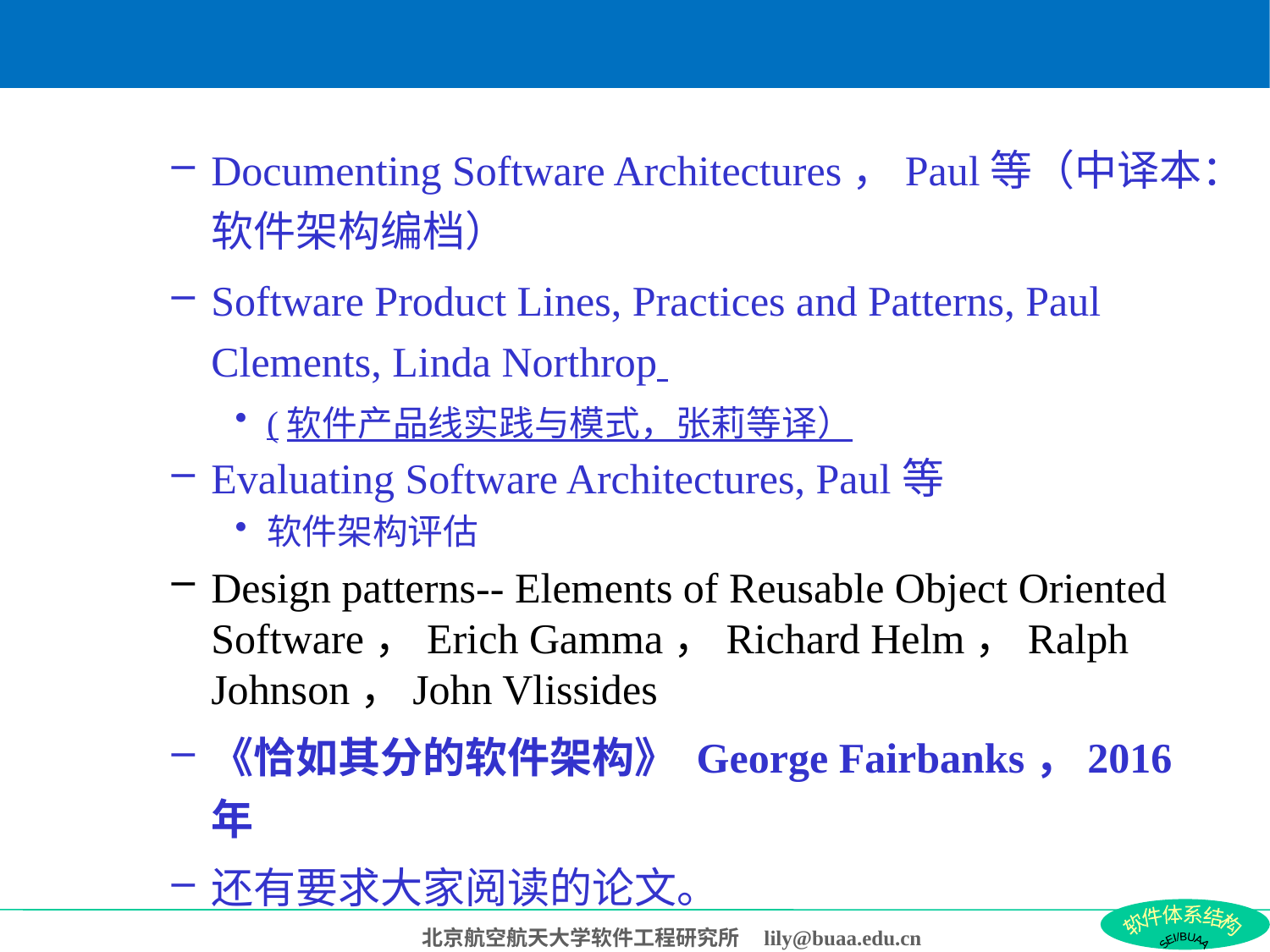

#
Documenting Software Architectures，Paul等（中译本：软件架构编档）
Software Product Lines, Practices and Patterns, Paul Clements, Linda Northrop
(软件产品线实践与模式，张莉等译）
Evaluating Software Architectures, Paul等
软件架构评估
Design patterns-- Elements of Reusable Object Oriented Software，Erich Gamma，Richard Helm，Ralph Johnson，John Vlissides
《恰如其分的软件架构》 George Fairbanks，2016年
还有要求大家阅读的论文。
北京航空航天大学软件工程研究所    lily@buaa.edu.cn